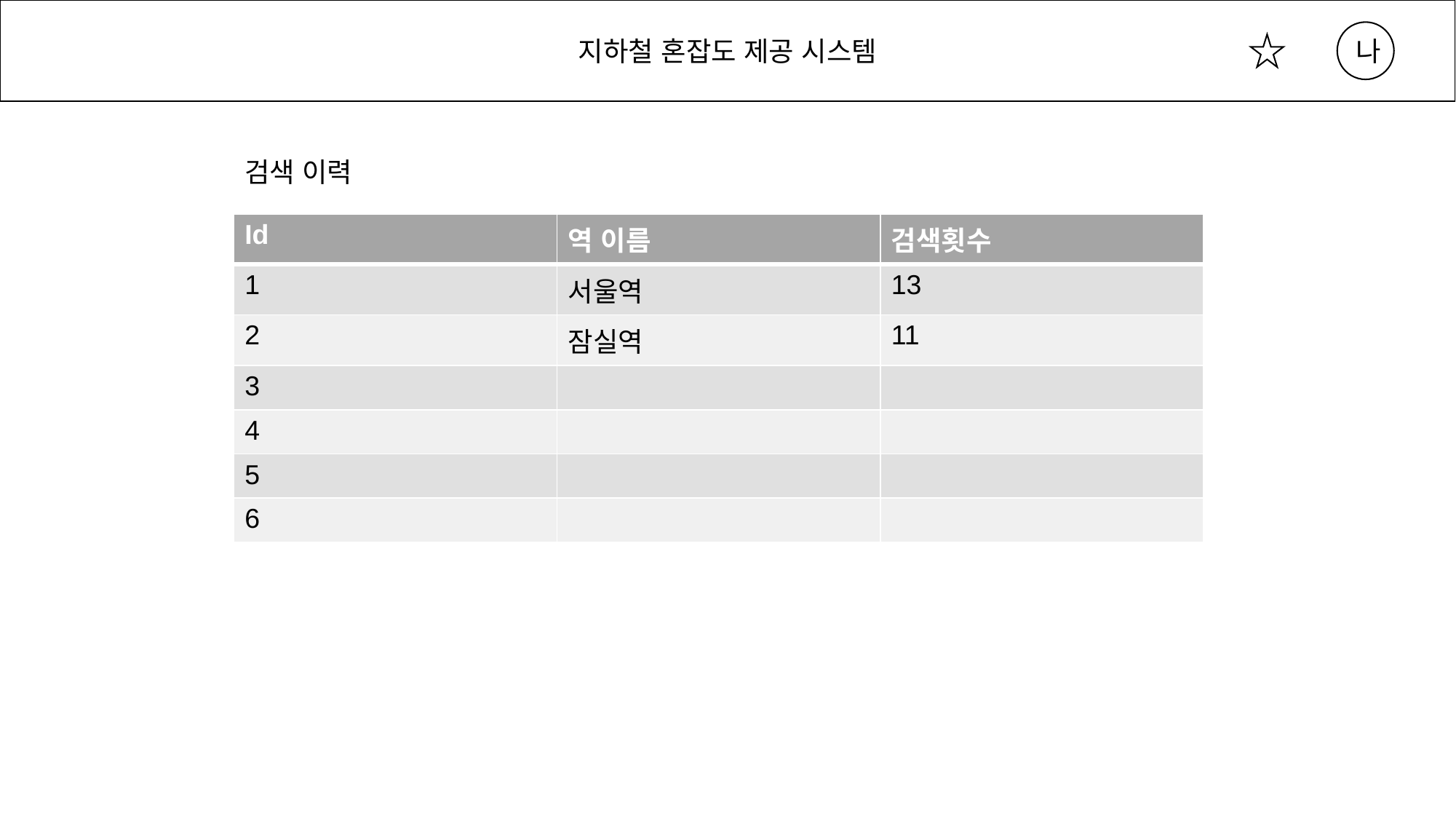

검색 이력
| Id | 역 이름 | 검색횟수 |
| --- | --- | --- |
| 1 | 서울역 | 13 |
| 2 | 잠실역 | 11 |
| 3 |  |  |
| 4 |  |  |
| 5 |  |  |
| 6 |  |  |